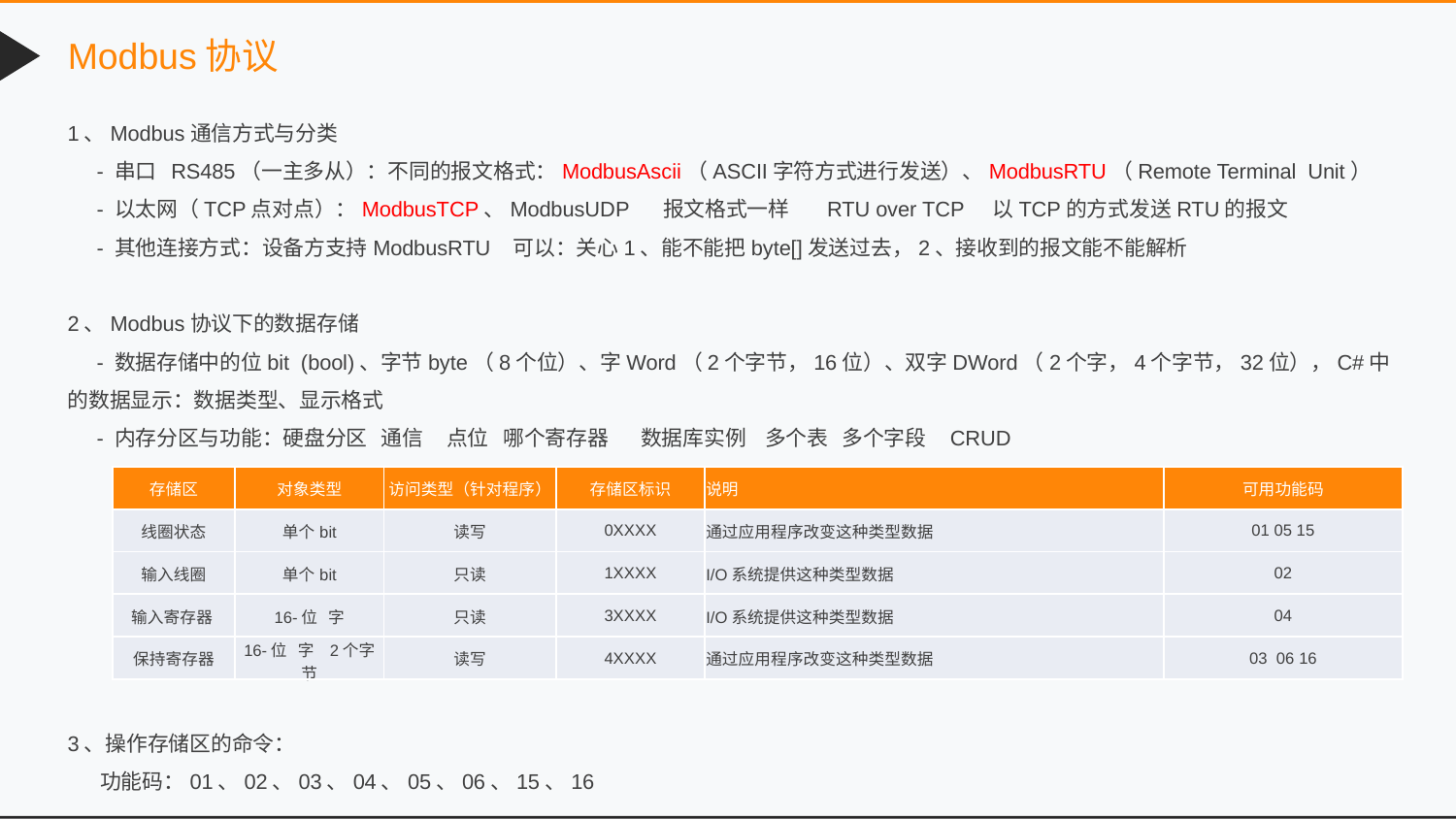

Modbus协议
1、Modbus通信方式与分类
     - 串口  RS485（一主多从）：不同的报文格式：ModbusAscii（ASCII字符方式进行发送）、ModbusRTU（Remote Terminal  Unit）
     - 以太网（TCP点对点）：ModbusTCP、ModbusUDP     报文格式一样       RTU over TCP    以TCP的方式发送RTU的报文
     - 其他连接方式：设备方支持ModbusRTU   可以：关心1、能不能把byte[]发送过去，2、接收到的报文能不能解析

2、Modbus协议下的数据存储
     - 数据存储中的位bit  (bool)、字节byte（8个位）、字Word（2个字节，16位）、双字DWord（2个字，4个字节，32位），C#中的数据显示：数据类型、显示格式
     - 内存分区与功能：硬盘分区   通信     点位   哪个寄存器       数据库实例    多个表   多个字段    CRUD

3、操作存储区的命令：
      功能码：01、02、03、04、05、06、15、16
| 存储区 | 对象类型 | 访问类型（针对程序） | 存储区标识 | 说明 | 可用功能码 |
| --- | --- | --- | --- | --- | --- |
| 线圈状态 | 单个bit | 读写 | 0XXXX | 通过应用程序改变这种类型数据 | 01 05 15 |
| 输入线圈 | 单个bit | 只读 | 1XXXX | I/O系统提供这种类型数据 | 02 |
| 输入寄存器 | 16-位 字 | 只读 | 3XXXX | I/O系统提供这种类型数据 | 04 |
| 保持寄存器 | 16-位 字 2个字节 | 读写 | 4XXXX | 通过应用程序改变这种类型数据 | 03 06 16 |